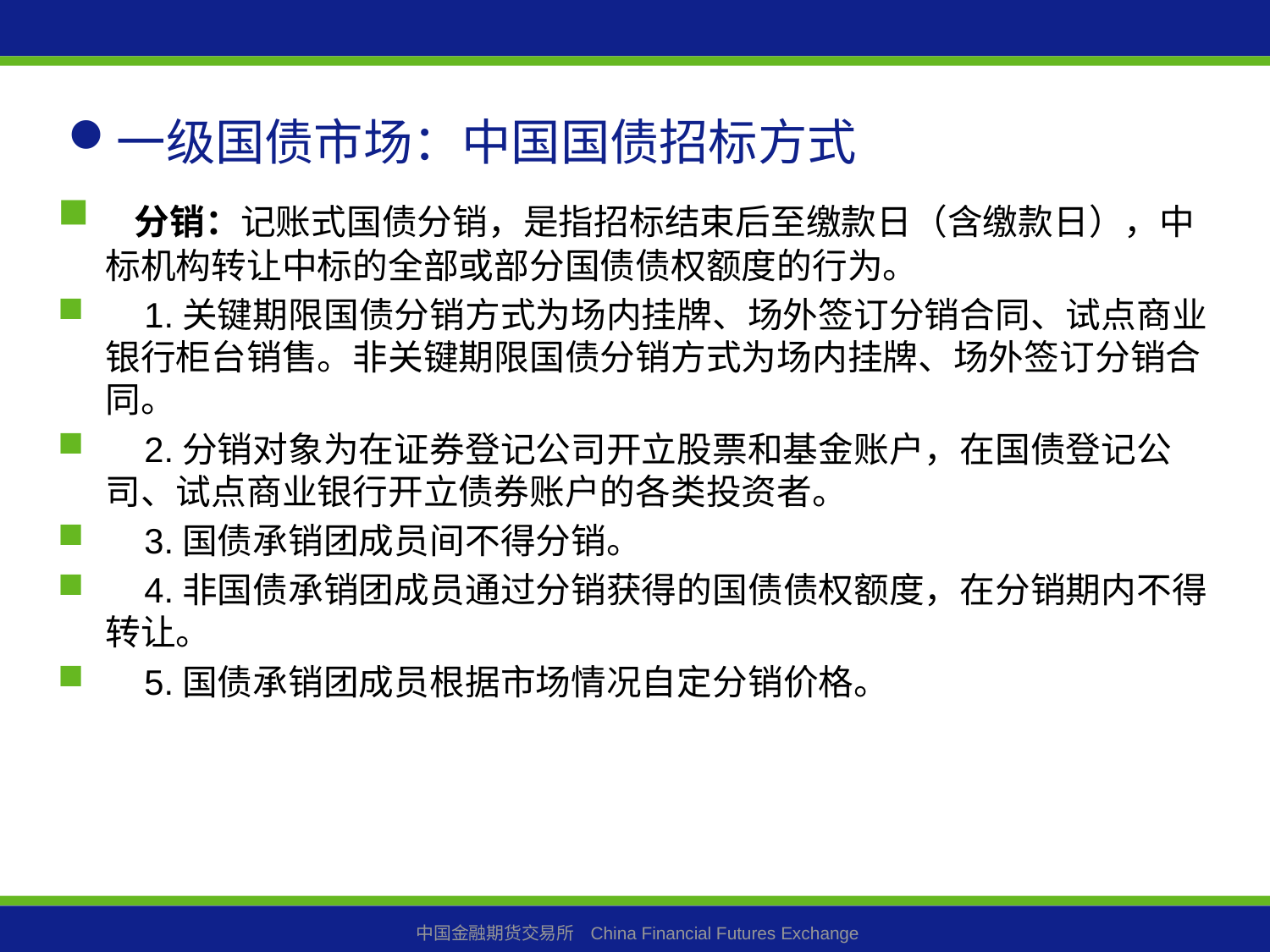

一级国债市场：中国国债招标方式
  分销：记账式国债分销，是指招标结束后至缴款日（含缴款日），中标机构转让中标的全部或部分国债债权额度的行为。
    1.关键期限国债分销方式为场内挂牌、场外签订分销合同、试点商业银行柜台销售。非关键期限国债分销方式为场内挂牌、场外签订分销合同。
    2.分销对象为在证券登记公司开立股票和基金账户，在国债登记公司、试点商业银行开立债券账户的各类投资者。
    3.国债承销团成员间不得分销。
    4.非国债承销团成员通过分销获得的国债债权额度，在分销期内不得转让。
    5.国债承销团成员根据市场情况自定分销价格。